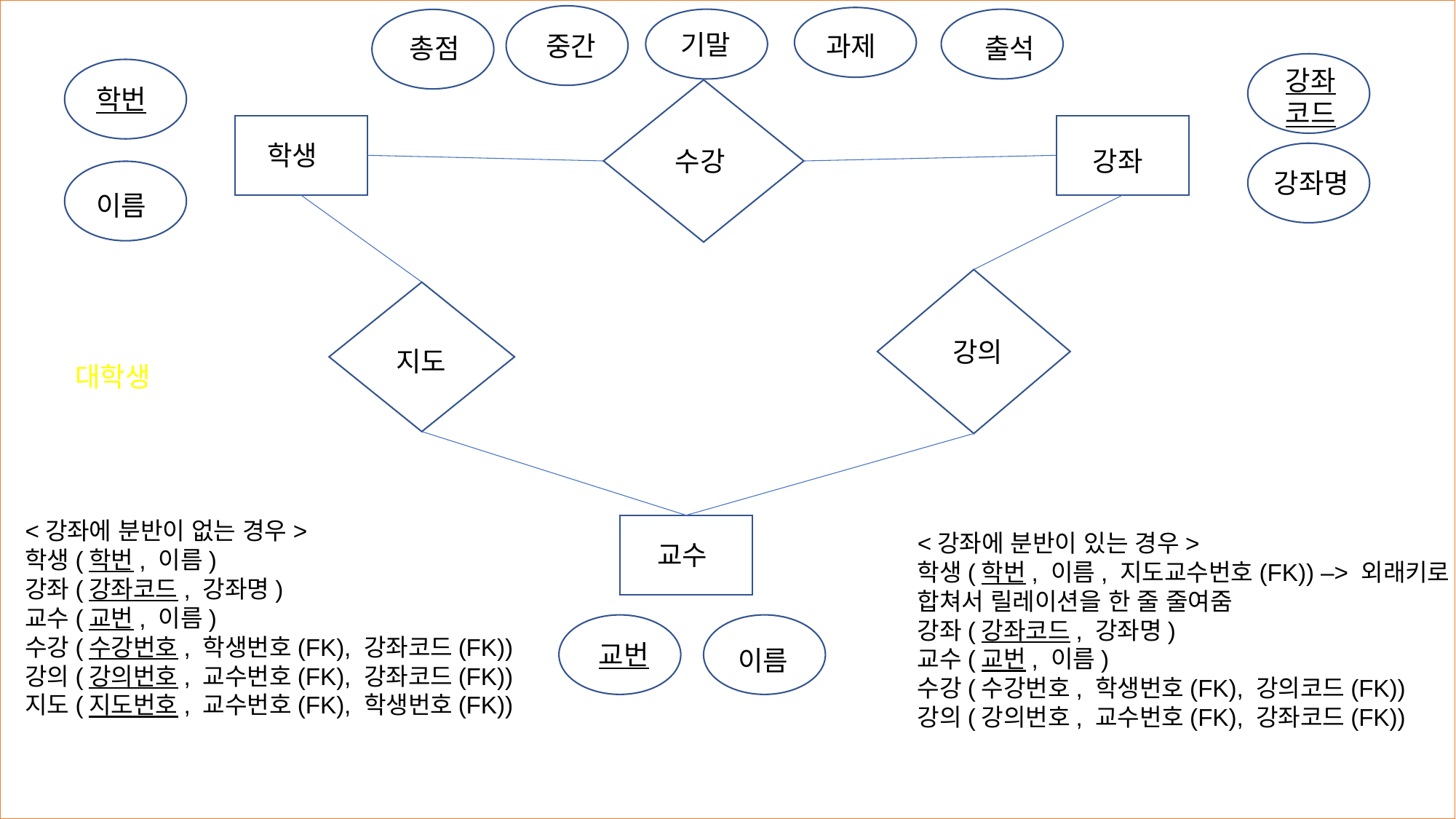

기말
중간
과제
총점
출석

강좌코드

학번

학생
수강
강좌

강좌명

이름

강의
지도
대학생
<강좌에 분반이 없는 경우>
학생(학번, 이름)
강좌(강좌코드, 강좌명)
교수(교번, 이름)
수강(수강번호, 학생번호(FK), 강좌코드(FK))
강의(강의번호, 교수번호(FK), 강좌코드(FK))
지도(지도번호, 교수번호(FK), 학생번호(FK))

<강좌에 분반이 있는 경우>
학생(학번, 이름, 지도교수번호(FK)) –> 외래키로 합쳐서 릴레이션을 한 줄 줄여줌
강좌(강좌코드, 강좌명)
교수(교번, 이름)
수강(수강번호, 학생번호(FK), 강의코드(FK))
강의(강의번호, 교수번호(FK), 강좌코드(FK))
교수

교번
이름